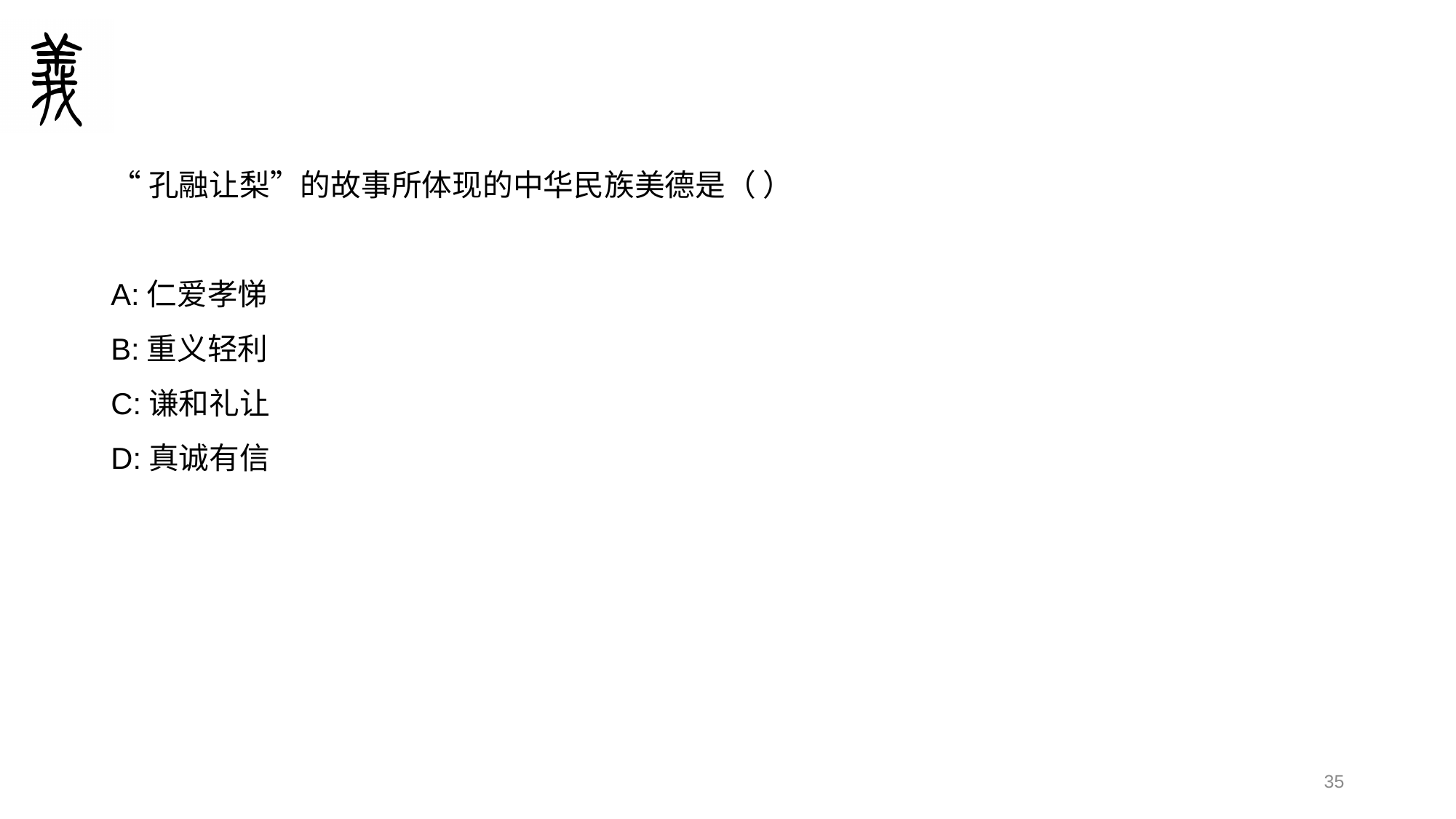

#
“孔融让梨”的故事所体现的中华民族美德是（ ）

A:仁爱孝悌
B:重义轻利
C:谦和礼让
D:真诚有信

35